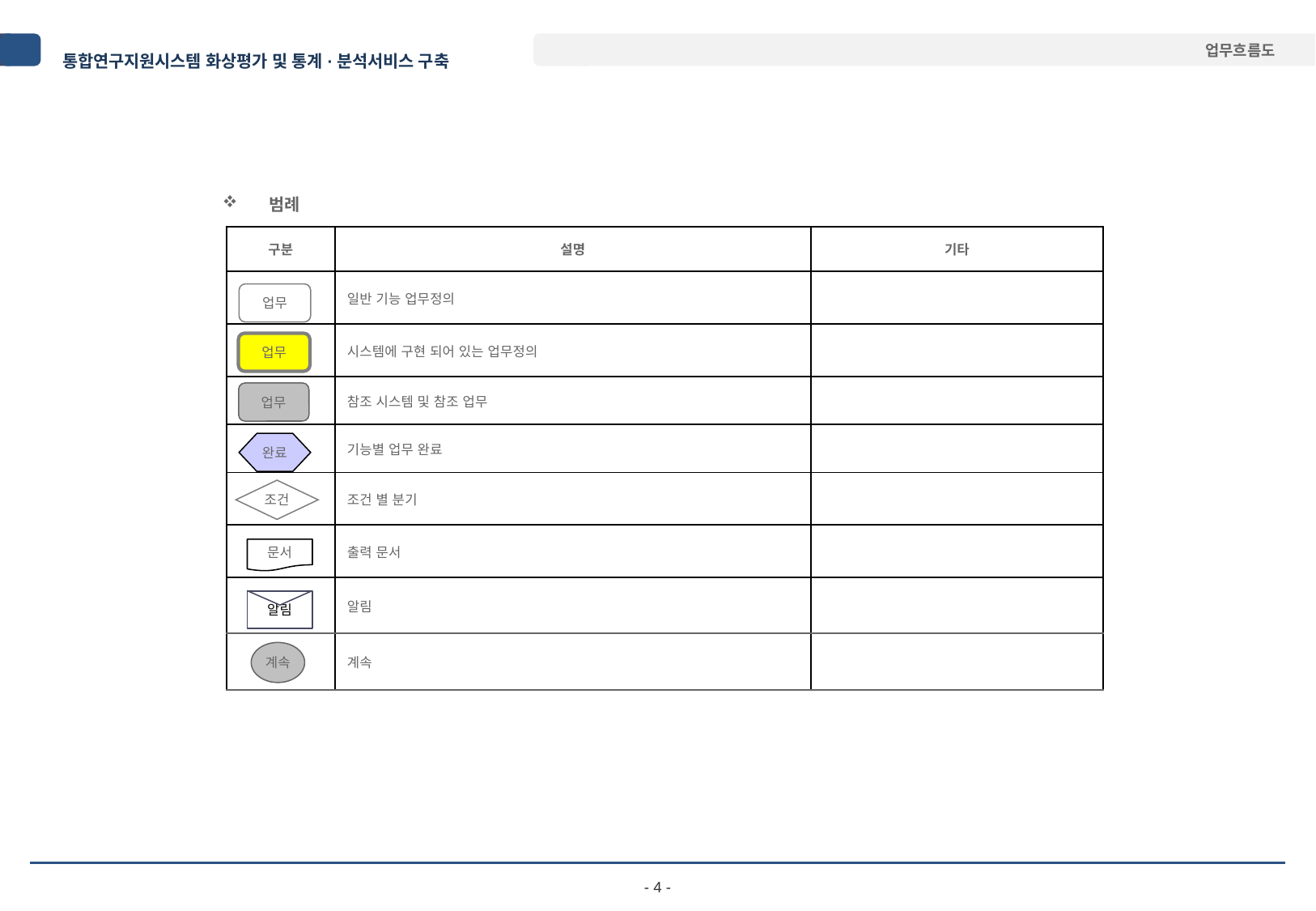

범례
| 구분 | 설명 | 기타 |
| --- | --- | --- |
|  | 일반 기능 업무정의 |  |
|  | 시스템에 구현 되어 있는 업무정의 |  |
|  | 참조 시스템 및 참조 업무 |  |
|  | 기능별 업무 완료 |  |
|  | 조건 별 분기 |  |
|  | 출력 문서 |  |
|  | 알림 |  |
|  | 계속 |  |
업무
업무
업무
완료
조건
문서
알림
계속